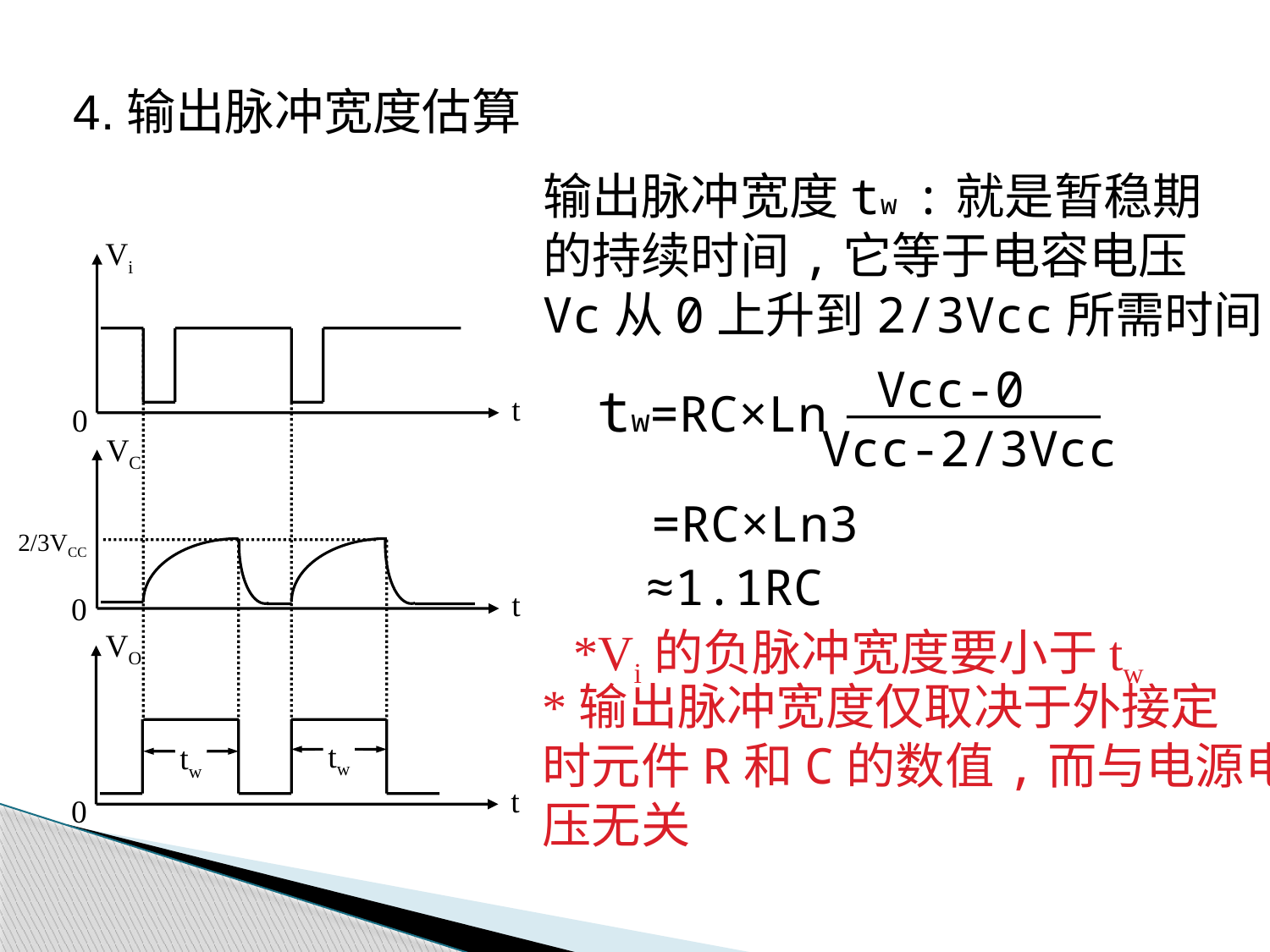

4.输出脉冲宽度估算
输出脉冲宽度tw :就是暂稳期
的持续时间,它等于电容电压
Vc从0上升到2/3Vcc所需时间
Vi

t
0

VC

2/3VCC

t
0

VO

tw
tw

t
0

    Vcc-0
Vcc-2/3Vcc
tw=RC×Ln

=RC×Ln3
≈1.1RC
*Vi的负脉冲宽度要小于tw

*输出脉冲宽度仅取决于外接定
时元件R和C的数值,而与电源电
压无关